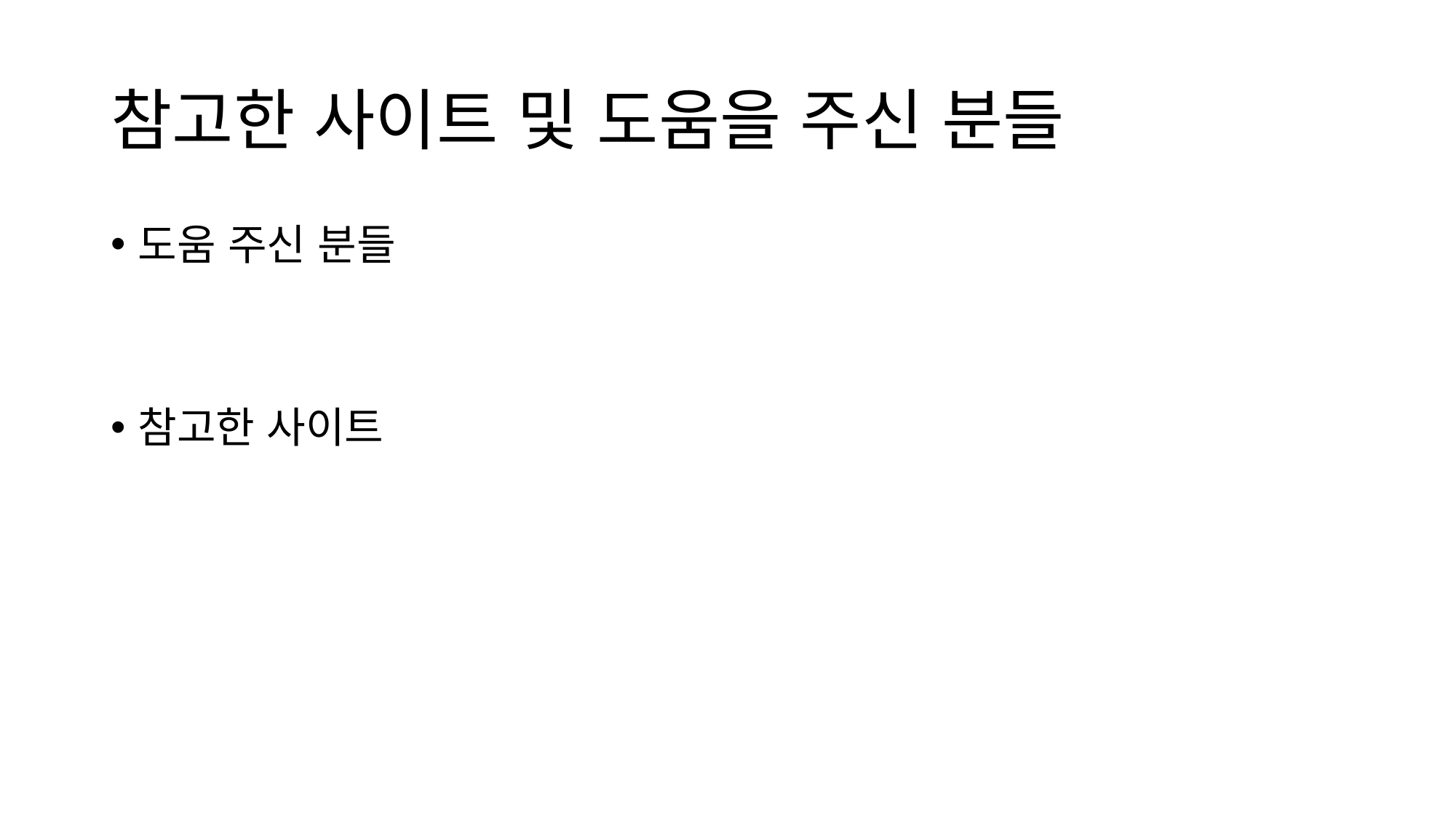

# 참고한 사이트 및 도움을 주신 분들
도움 주신 분들

참고한 사이트